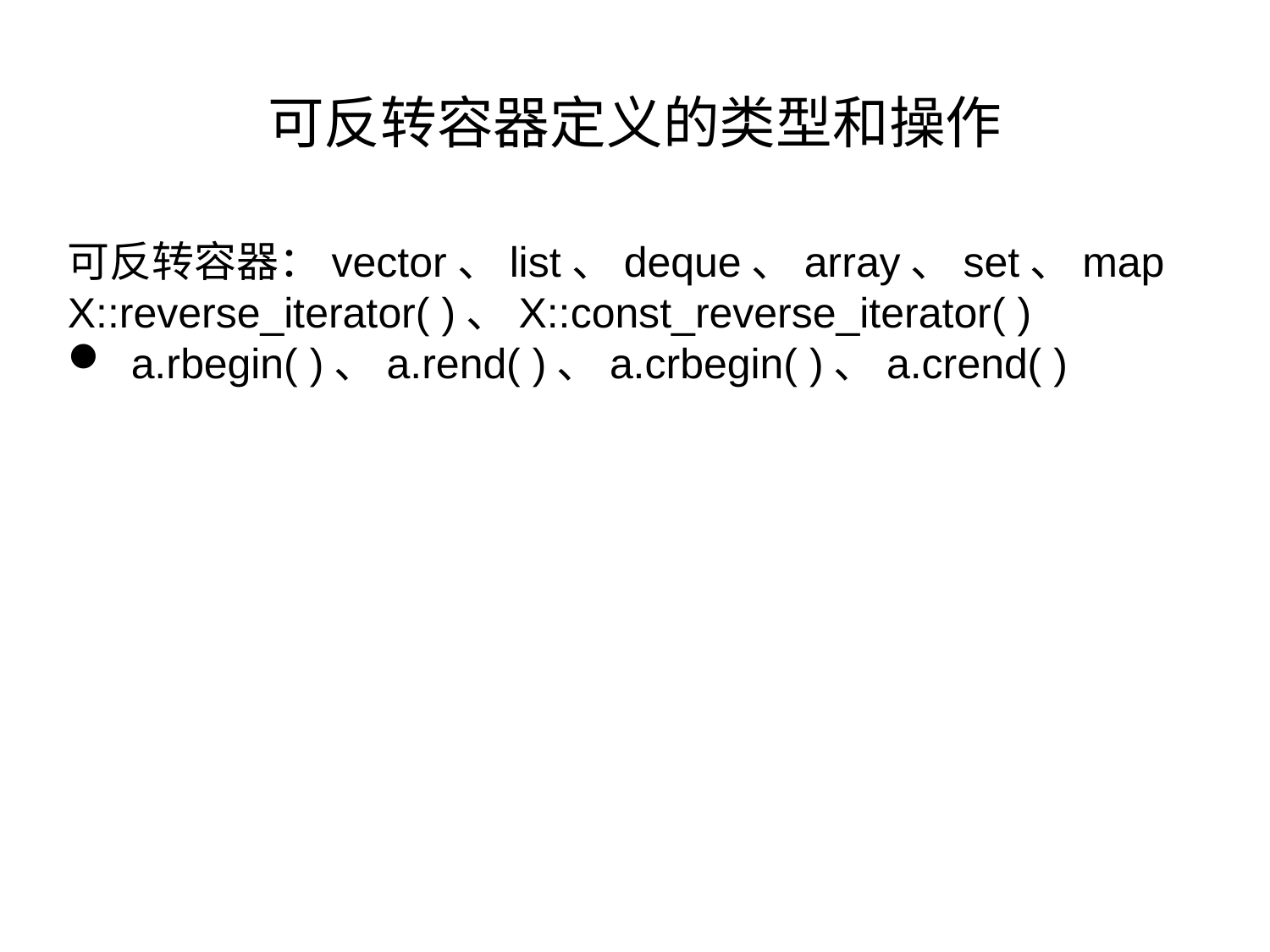

可反转容器定义的类型和操作
可反转容器：vector、list、deque、array、set、map
X::reverse_iterator( )、X::const_reverse_iterator( )
a.rbegin( )、a.rend( )、a.crbegin( )、a.crend( )